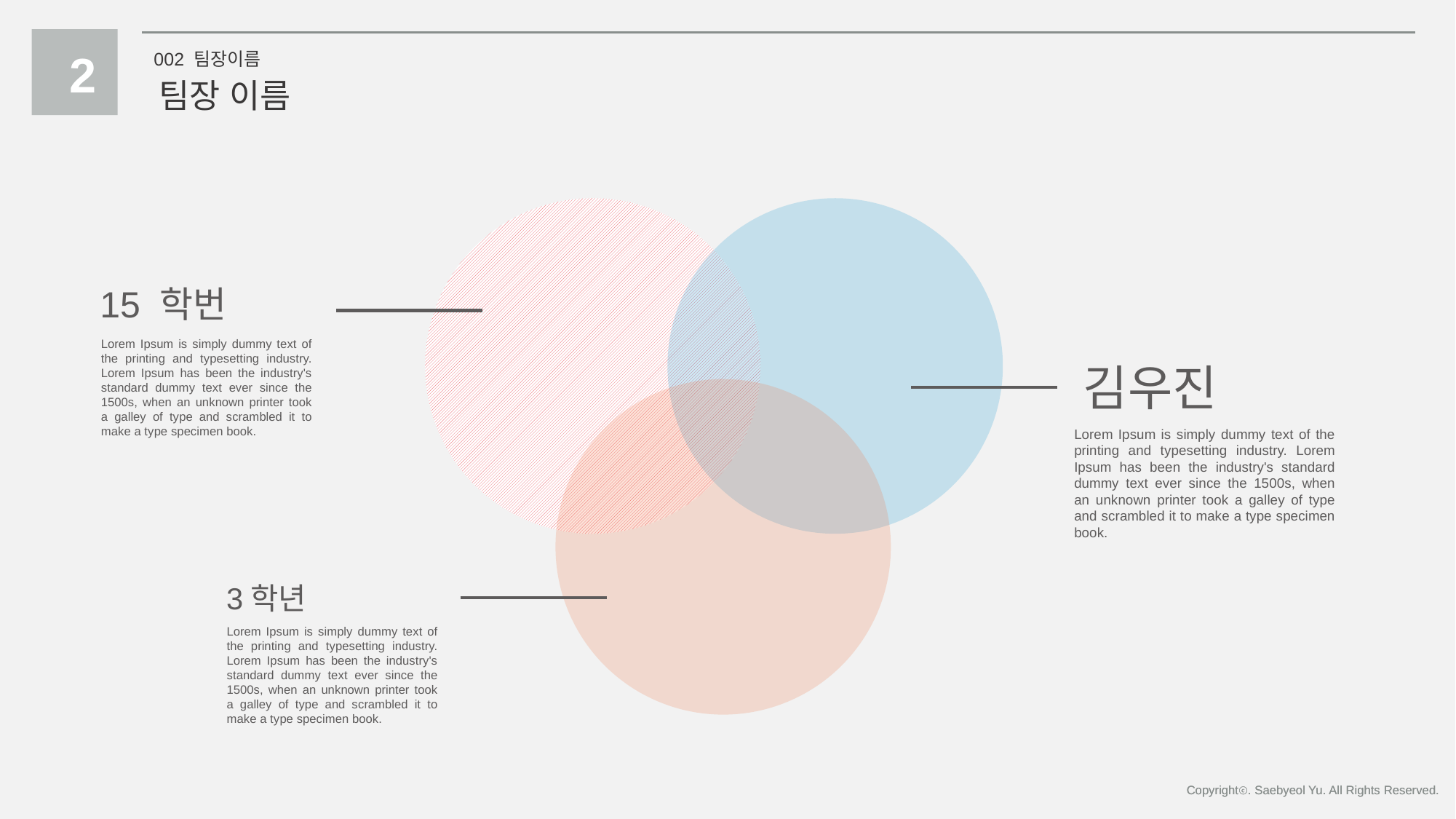

2
002 팀장이름
팀장 이름

15 학번
Lorem Ipsum is simply dummy text of the printing and typesetting industry. Lorem Ipsum has been the industry's standard dummy text ever since the 1500s, when an unknown printer took a galley of type and scrambled it to make a type specimen book.
김우진
Lorem Ipsum is simply dummy text of the printing and typesetting industry. Lorem Ipsum has been the industry's standard dummy text ever since the 1500s, when an unknown printer took a galley of type and scrambled it to make a type specimen book.
3학년
Lorem Ipsum is simply dummy text of the printing and typesetting industry. Lorem Ipsum has been the industry's standard dummy text ever since the 1500s, when an unknown printer took a galley of type and scrambled it to make a type specimen book.
Copyrightⓒ. Saebyeol Yu. All Rights Reserved.